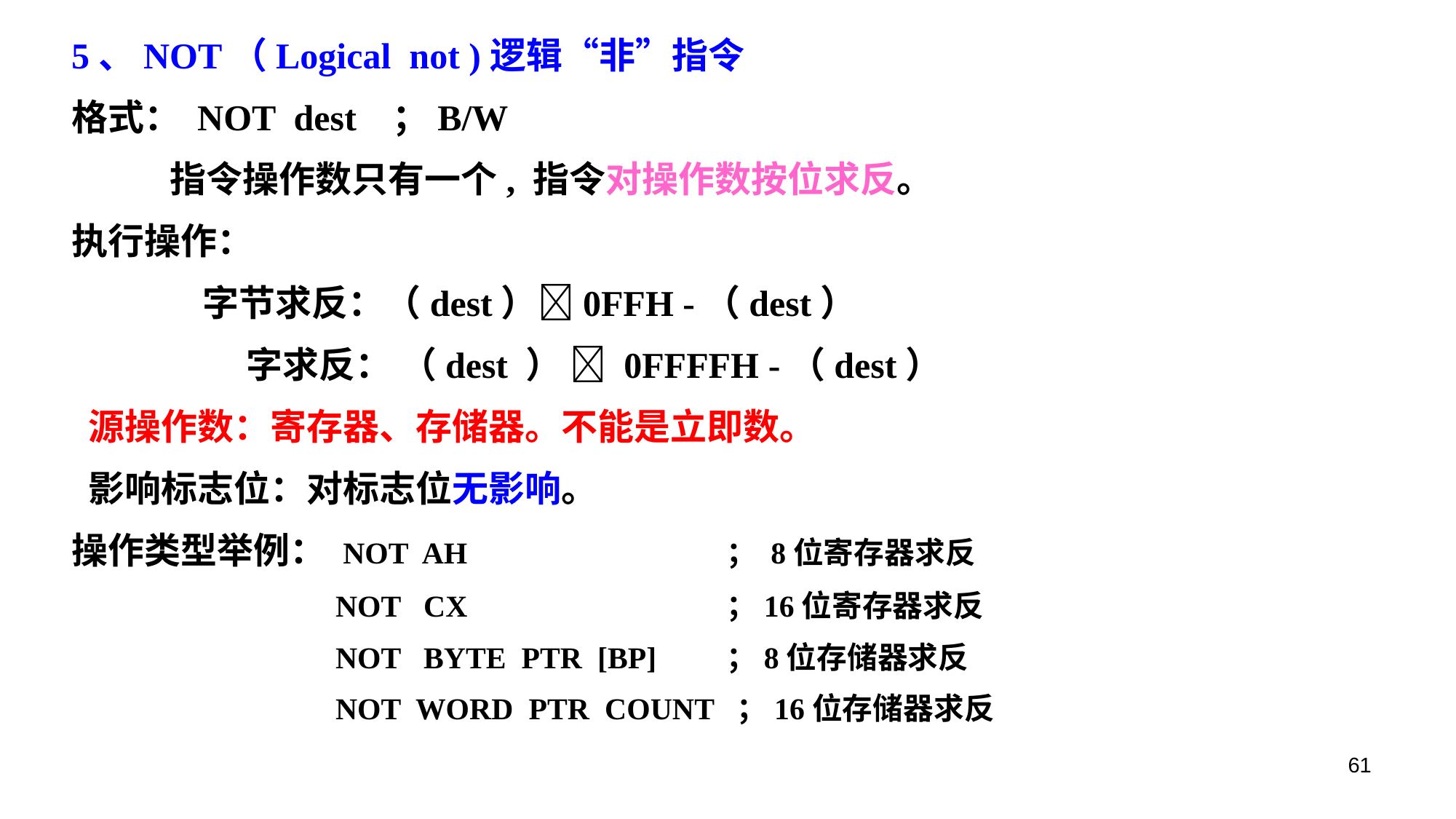

5、NOT（Logical  not )逻辑“非”指令
格式： NOT  dest   ；B/W
           指令操作数只有一个, 指令对操作数按位求反。
执行操作：
               字节求反：（dest）←0FFH -（dest）
	       字求反： （dest ） ← 0FFFFH -（dest）
 源操作数：寄存器、存储器。不能是立即数。
 影响标志位：对标志位无影响。
操作类型举例： NOT  AH			； 8位寄存器求反
		      NOT   CX			；16位寄存器求反
		      NOT   BYTE  PTR  [BP]	；8位存储器求反
		      NOT  WORD  PTR  COUNT  ；16位存储器求反

61